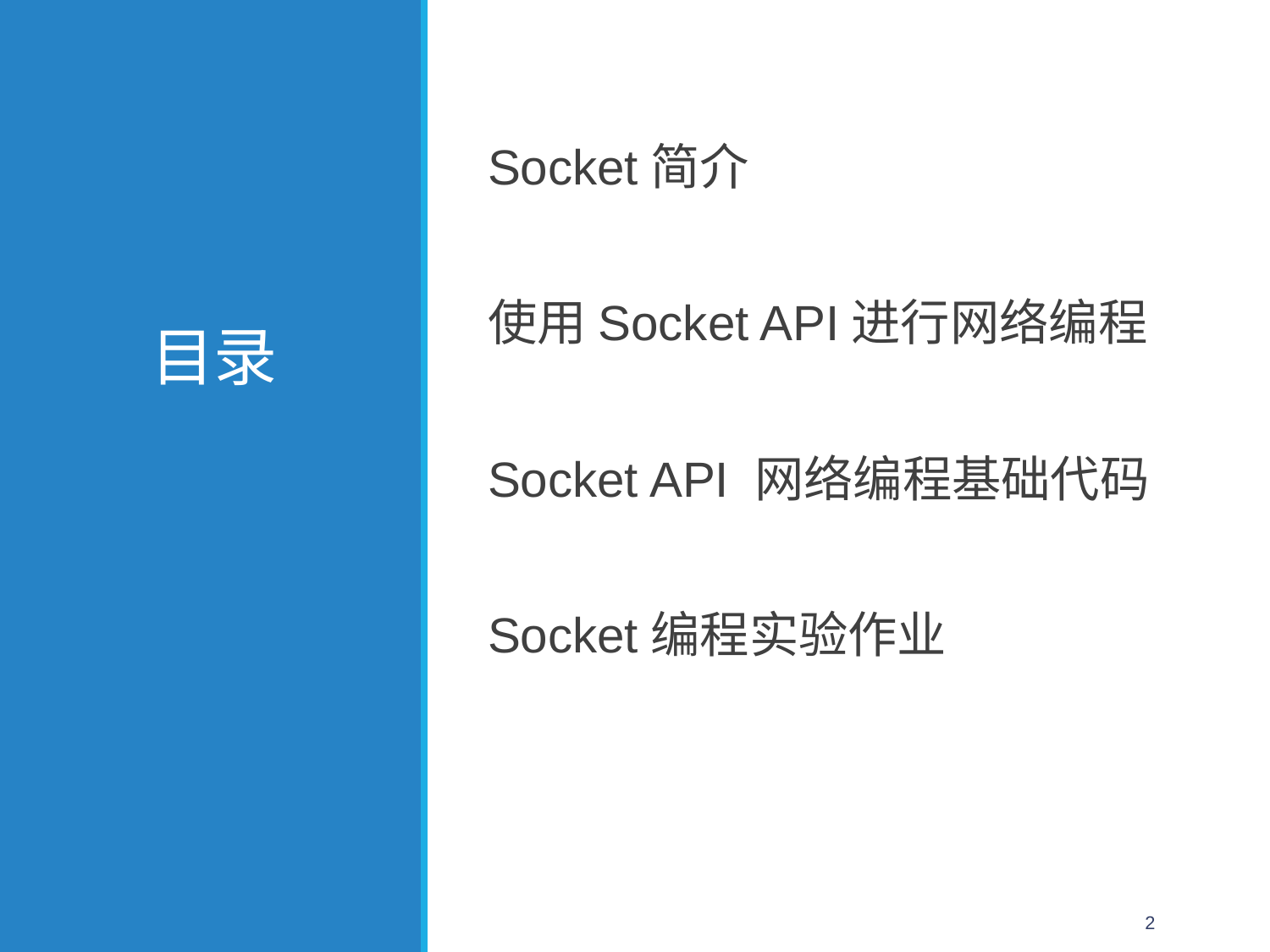

# 目录
Socket简介

使用Socket API进行网络编程

Socket API 网络编程基础代码

Socket编程实验作业

2